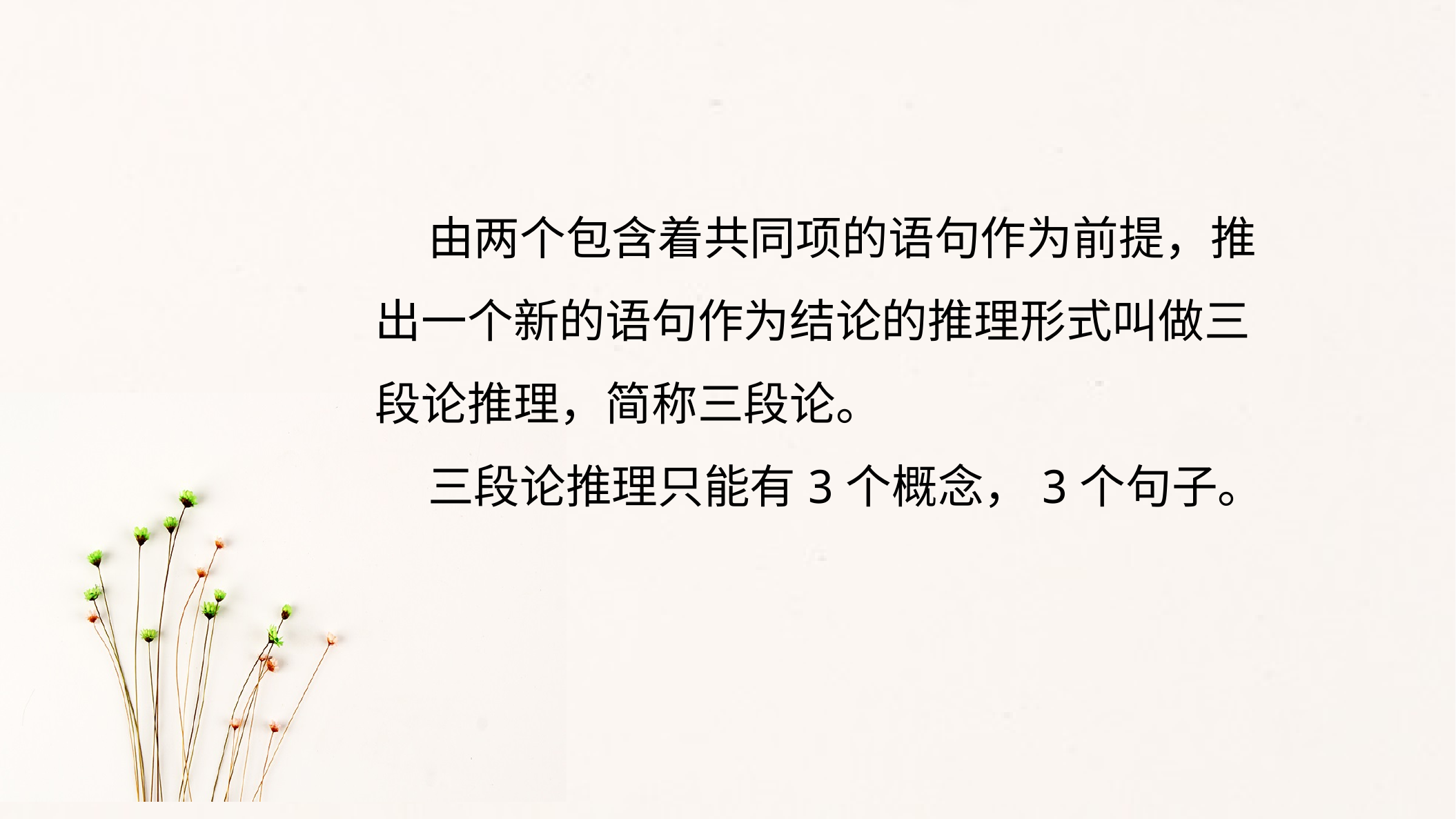

由两个包含着共同项的语句作为前提，推出一个新的语句作为结论的推理形式叫做三段论推理，简称三段论。
    三段论推理只能有3个概念，3个句子。